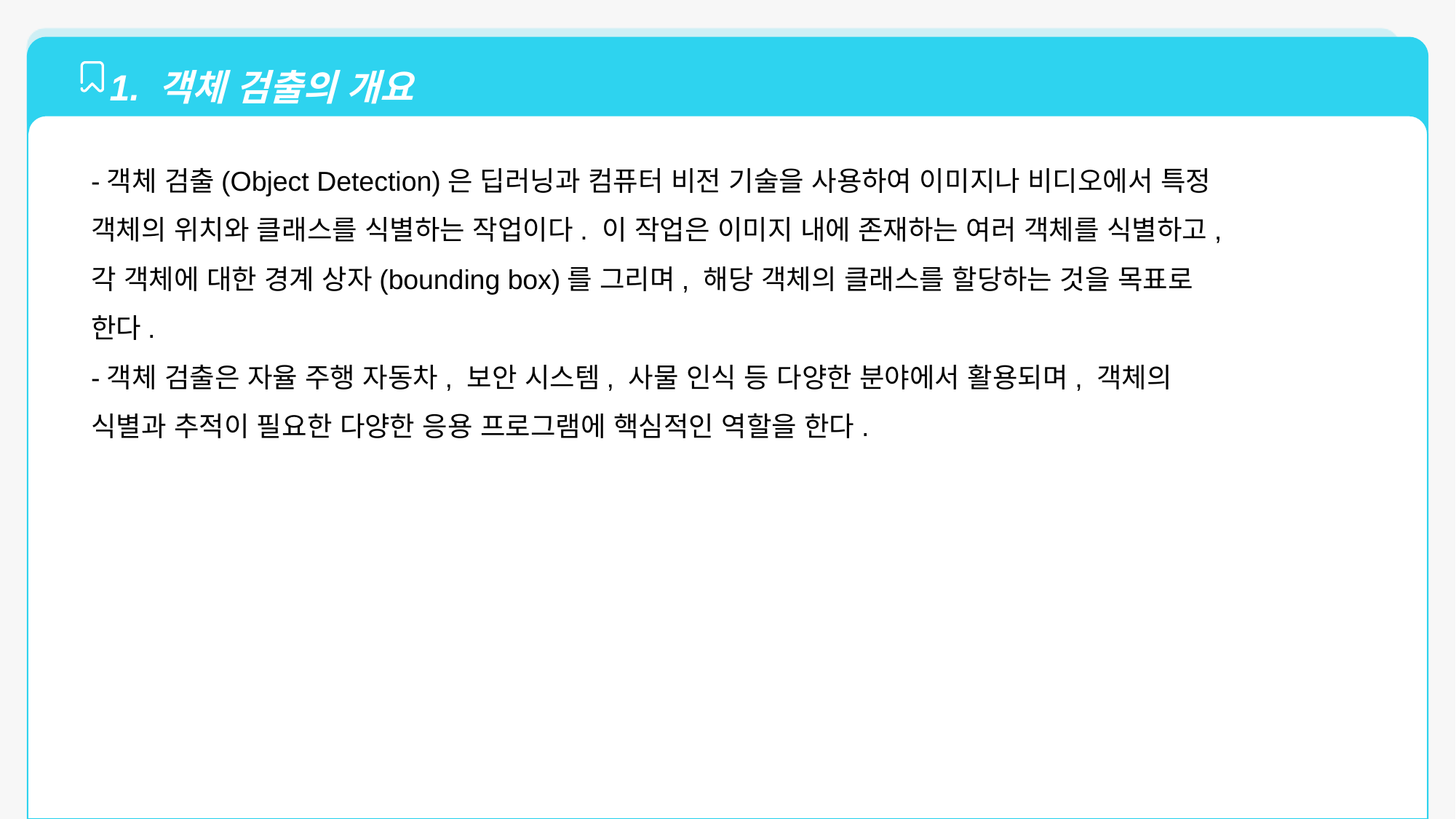

1. 객체 검출의 개요

-객체 검출(Object Detection)은 딥러닝과 컴퓨터 비전 기술을 사용하여 이미지나 비디오에서 특정 객체의 위치와 클래스를 식별하는 작업이다. 이 작업은 이미지 내에 존재하는 여러 객체를 식별하고, 각 객체에 대한 경계 상자(bounding box)를 그리며, 해당 객체의 클래스를 할당하는 것을 목표로 한다.
-객체 검출은 자율 주행 자동차, 보안 시스템, 사물 인식 등 다양한 분야에서 활용되며, 객체의 식별과 추적이 필요한 다양한 응용 프로그램에 핵심적인 역할을 한다.